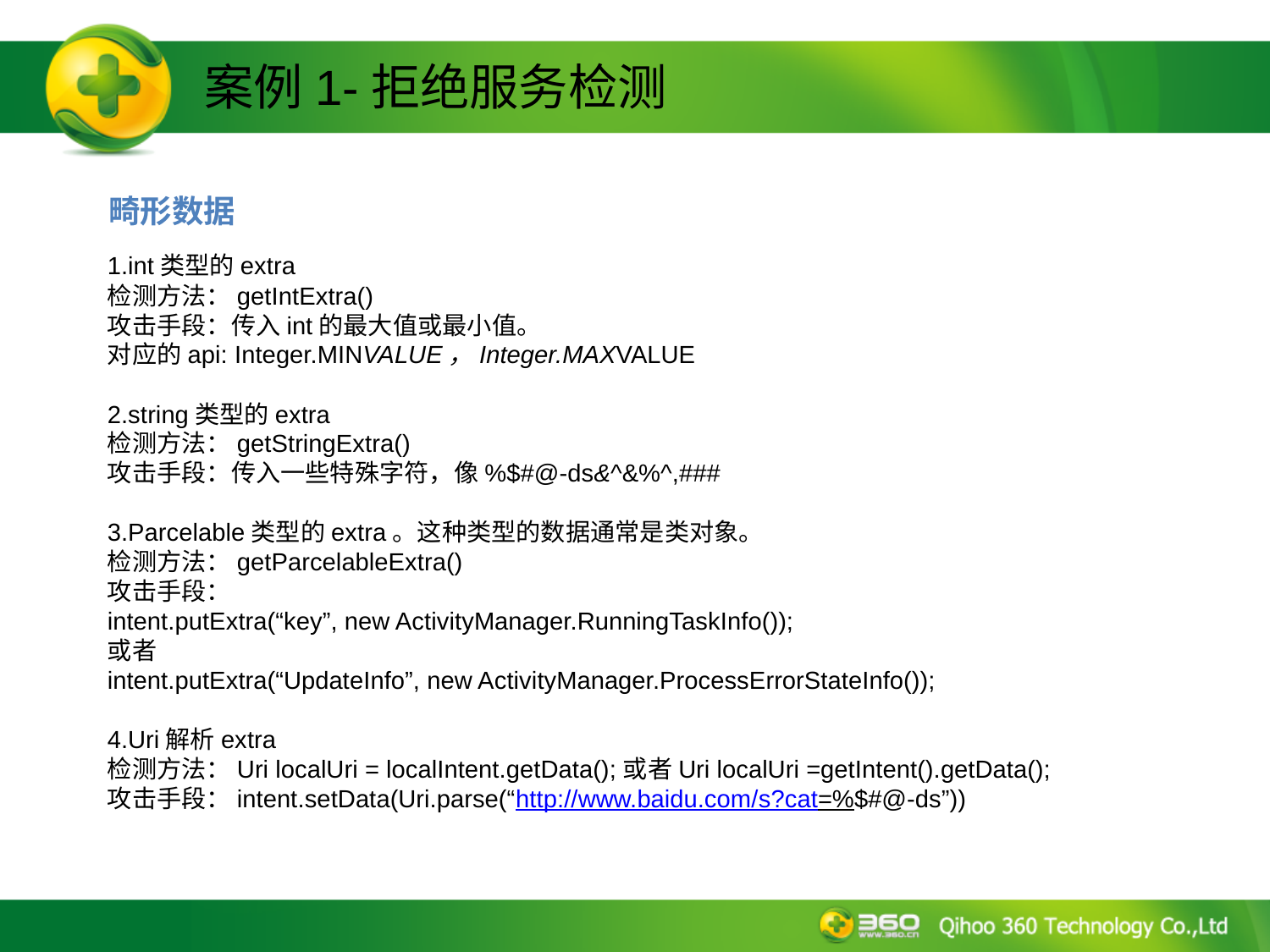

案例1-拒绝服务检测
畸形数据
1.int类型的extra
检测方法：getIntExtra()
攻击手段：传入int的最大值或最小值。
对应的api: Integer.MINVALUE，Integer.MAXVALUE
2.string类型的extra
检测方法：getStringExtra()
攻击手段：传入一些特殊字符，像%$#@-ds&^&%^,###
3.Parcelable类型的extra。这种类型的数据通常是类对象。
检测方法：getParcelableExtra()
攻击手段：
intent.putExtra(“key”, new ActivityManager.RunningTaskInfo());
或者
intent.putExtra(“UpdateInfo”, new ActivityManager.ProcessErrorStateInfo());
4.Uri解析extra
检测方法：Uri localUri = localIntent.getData();或者Uri localUri =getIntent().getData();
攻击手段：intent.setData(Uri.parse(“http://www.baidu.com/s?cat=%$#@-ds”))